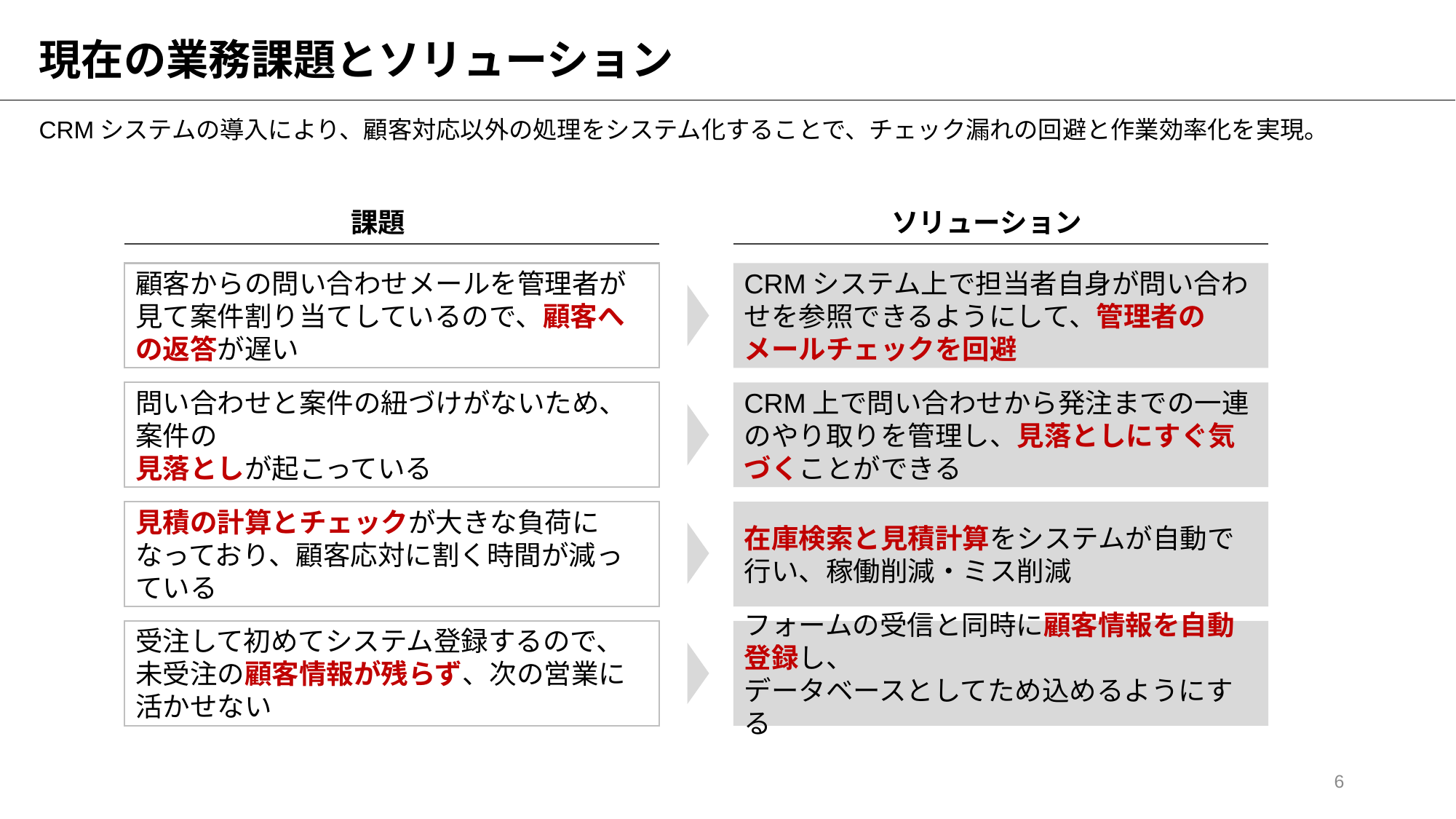

# 現在の業務課題とソリューション
CRMシステムの導入により、顧客対応以外の処理をシステム化することで、チェック漏れの回避と作業効率化を実現。
課題
ソリューション
顧客からの問い合わせメールを管理者が見て案件割り当てしているので、顧客への返答が遅い
CRMシステム上で担当者自身が問い合わせを参照できるようにして、管理者のメールチェックを回避

問い合わせと案件の紐づけがないため、案件の
見落としが起こっている
CRM上で問い合わせから発注までの一連のやり取りを管理し、見落としにすぐ気づくことができる

見積の計算とチェックが大きな負荷になっており、顧客応対に割く時間が減っている
在庫検索と見積計算をシステムが自動で行い、稼働削減・ミス削減

受注して初めてシステム登録するので、未受注の顧客情報が残らず、次の営業に活かせない
フォームの受信と同時に顧客情報を自動登録し、
データベースとしてため込めるようにする

6